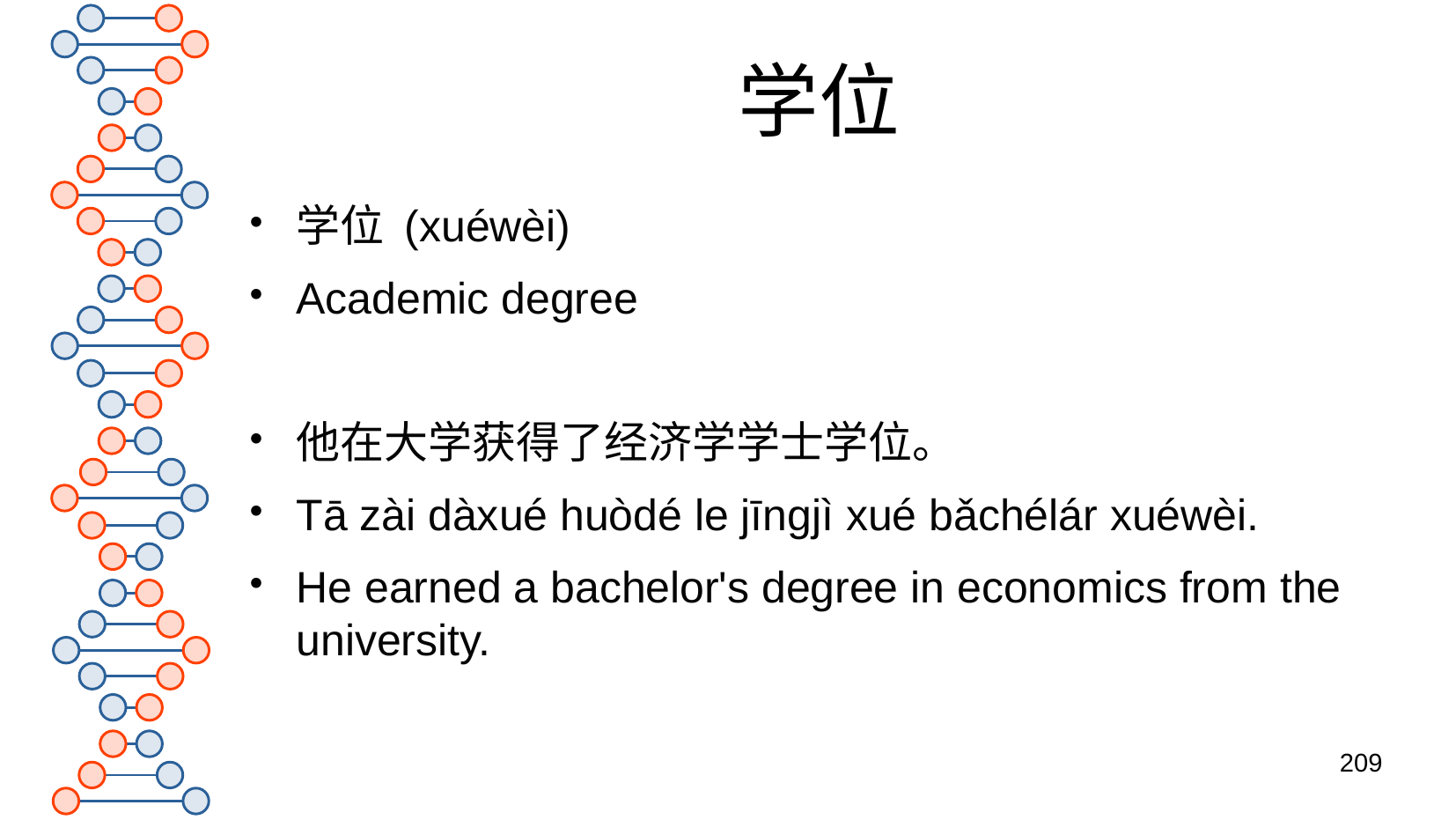

# 学位
学位 (xuéwèi)
Academic degree

他在大学获得了经济学学士学位。
Tā zài dàxué huòdé le jīngjì xué bǎchélár xuéwèi.
He earned a bachelor's degree in economics from the university.

209